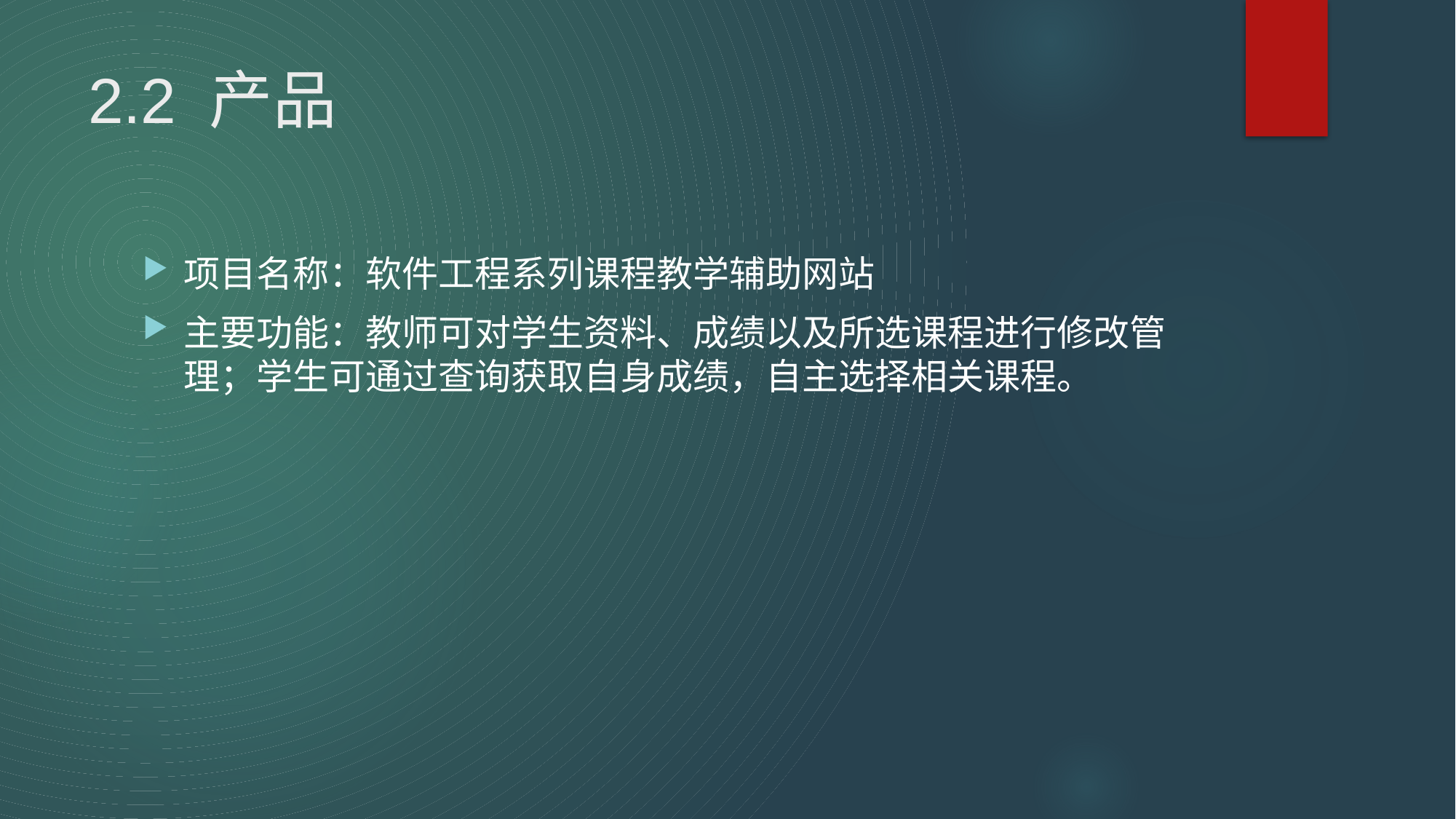

# 2.2 产品
项目名称：软件工程系列课程教学辅助网站
主要功能：教师可对学生资料、成绩以及所选课程进行修改管理；学生可通过查询获取自身成绩，自主选择相关课程。